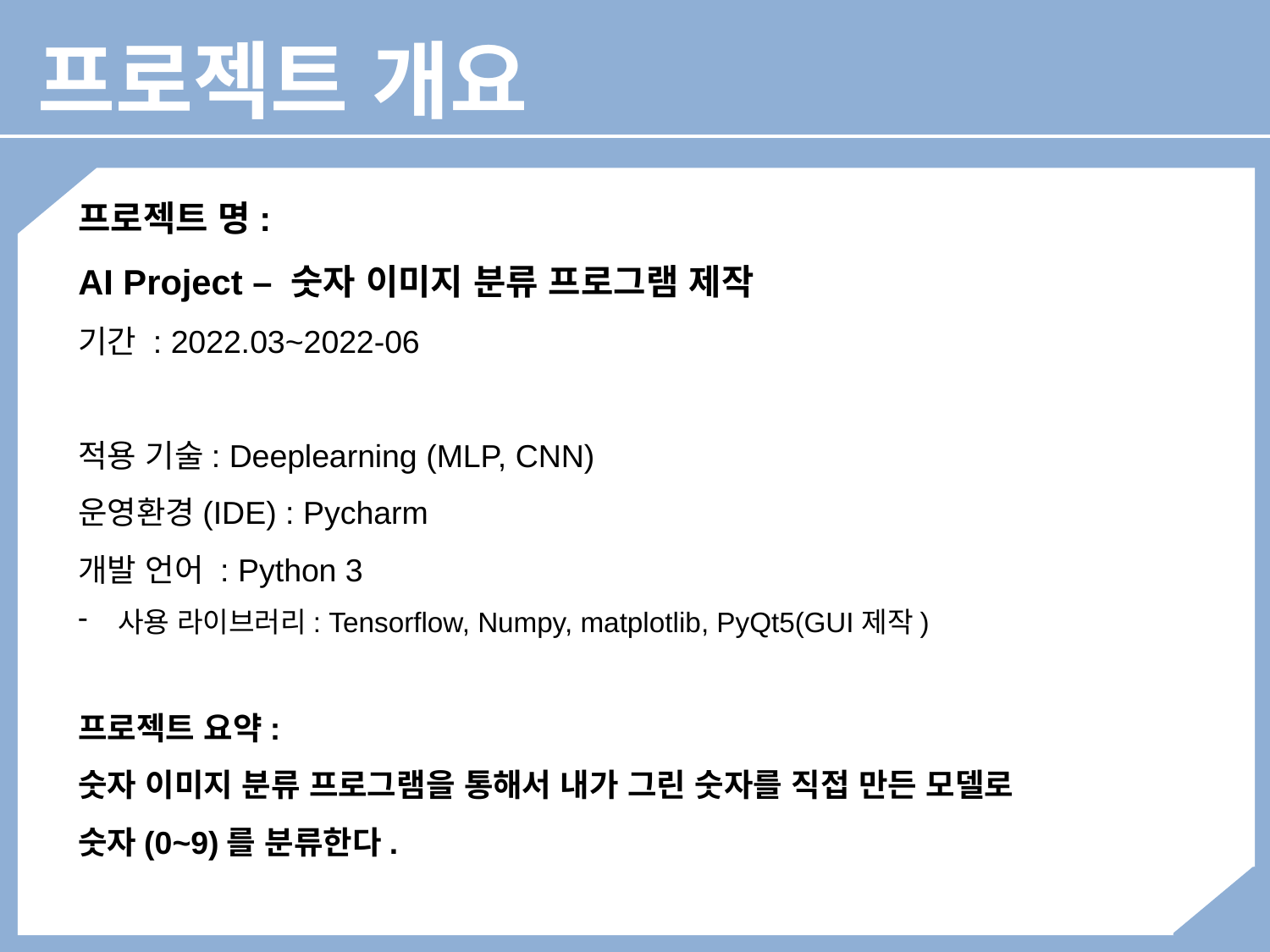

프로젝트 개요

프로젝트 명:
AI Project – 숫자 이미지 분류 프로그램 제작
기간 : 2022.03~2022-06

적용 기술: Deeplearning (MLP, CNN)
운영환경(IDE) : Pycharm
개발 언어 : Python 3
사용 라이브러리: Tensorflow, Numpy, matplotlib, PyQt5(GUI제작)

프로젝트 요약:
숫자 이미지 분류 프로그램을 통해서 내가 그린 숫자를 직접 만든 모델로
숫자(0~9)를 분류한다.